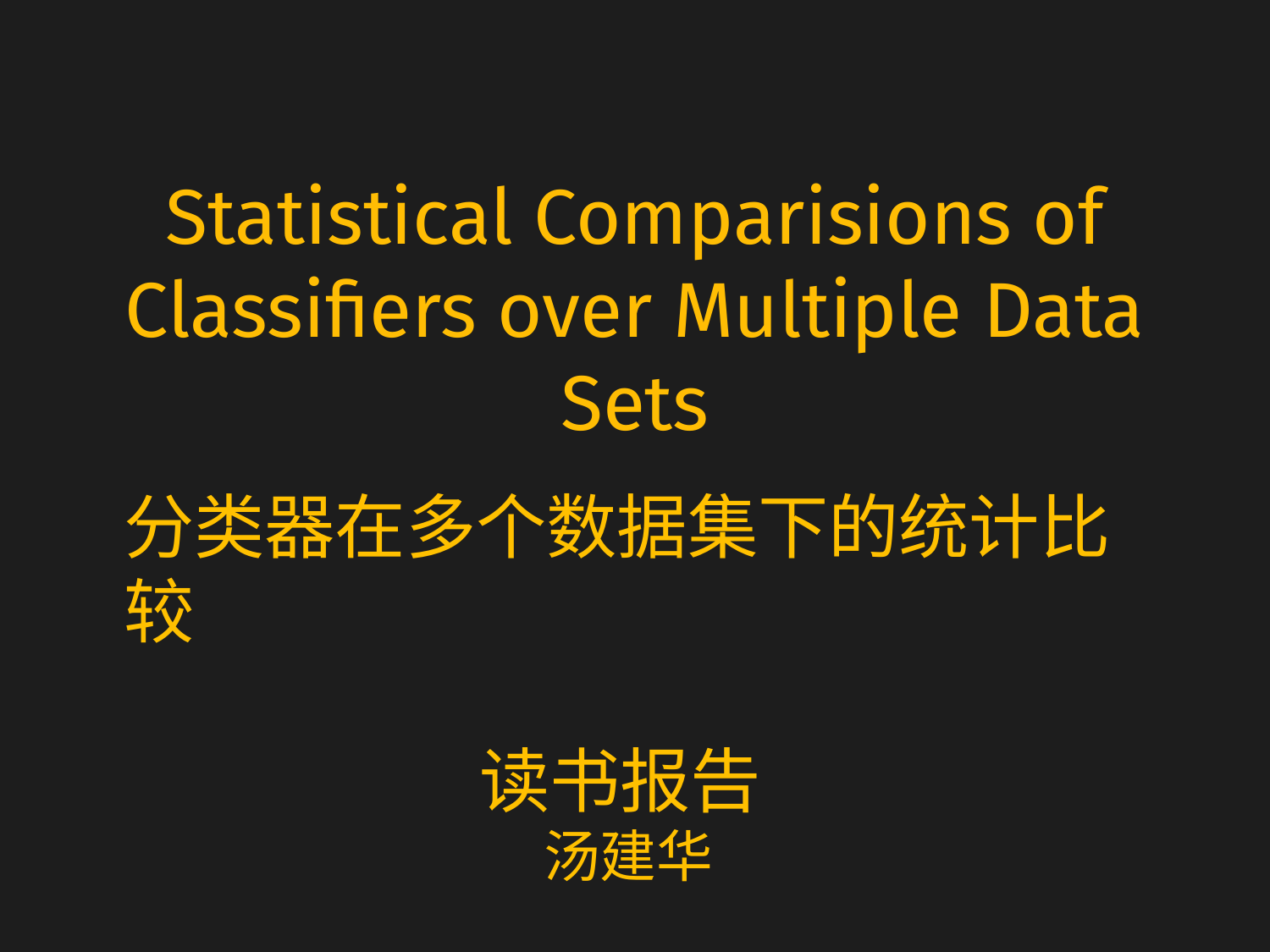

# Statistical Comparisions of Classifiers over Multiple Data Sets
分类器在多个数据集下的统计比较

读书报告
汤建华